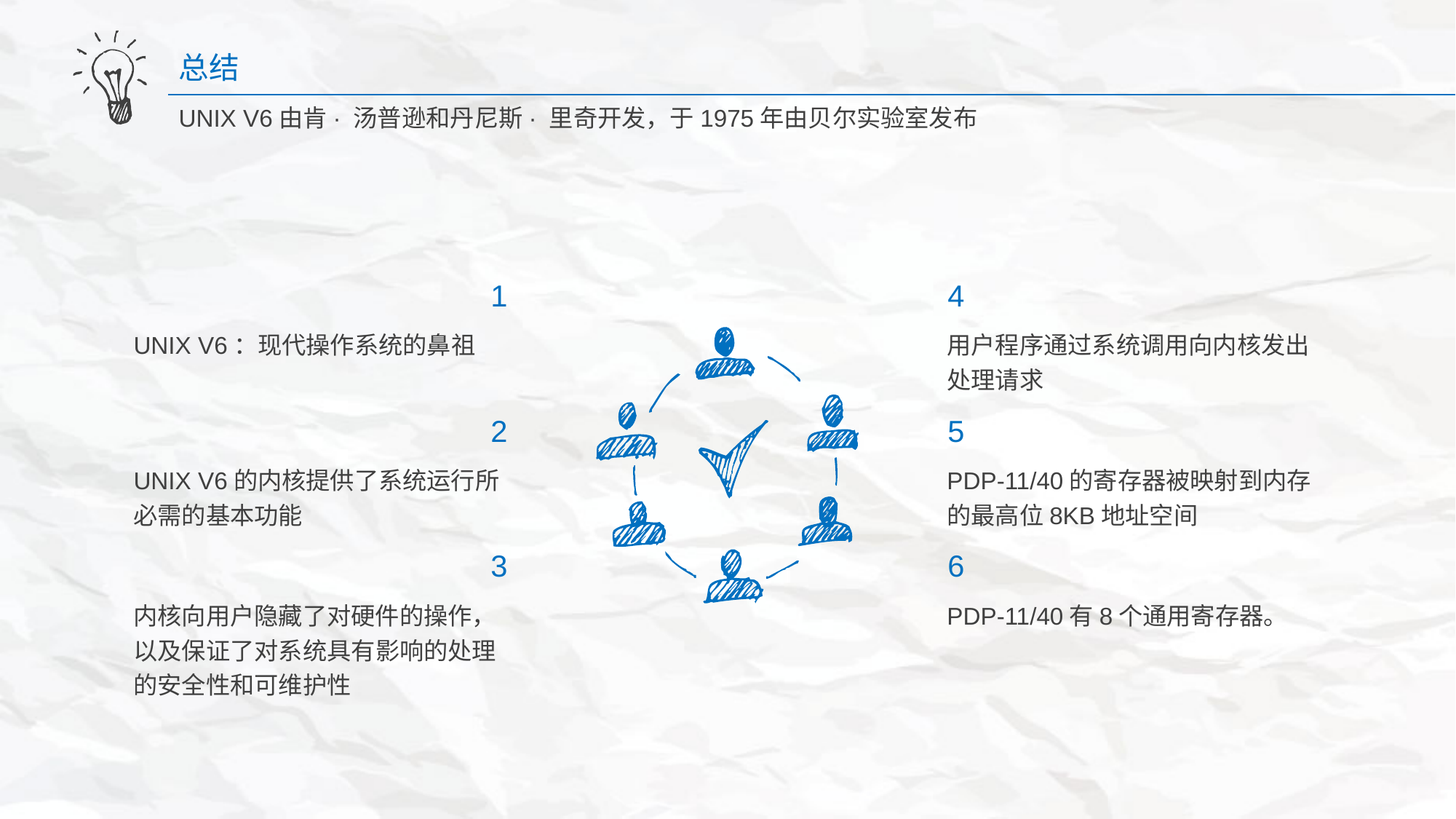

总结
UNIX V6由肯· 汤普逊和丹尼斯· 里奇开发，于1975年由贝尔实验室发布
1
UNIX V6：现代操作系统的鼻祖
4
用户程序通过系统调用向内核发出处理请求

2
UNIX V6的内核提供了系统运行所必需的基本功能
5
PDP-11/40的寄存器被映射到内存的最高位8KB地址空间
3
内核向用户隐藏了对硬件的操作，以及保证了对系统具有影响的处理的安全性和可维护性
6
PDP-11/40有8个通用寄存器。